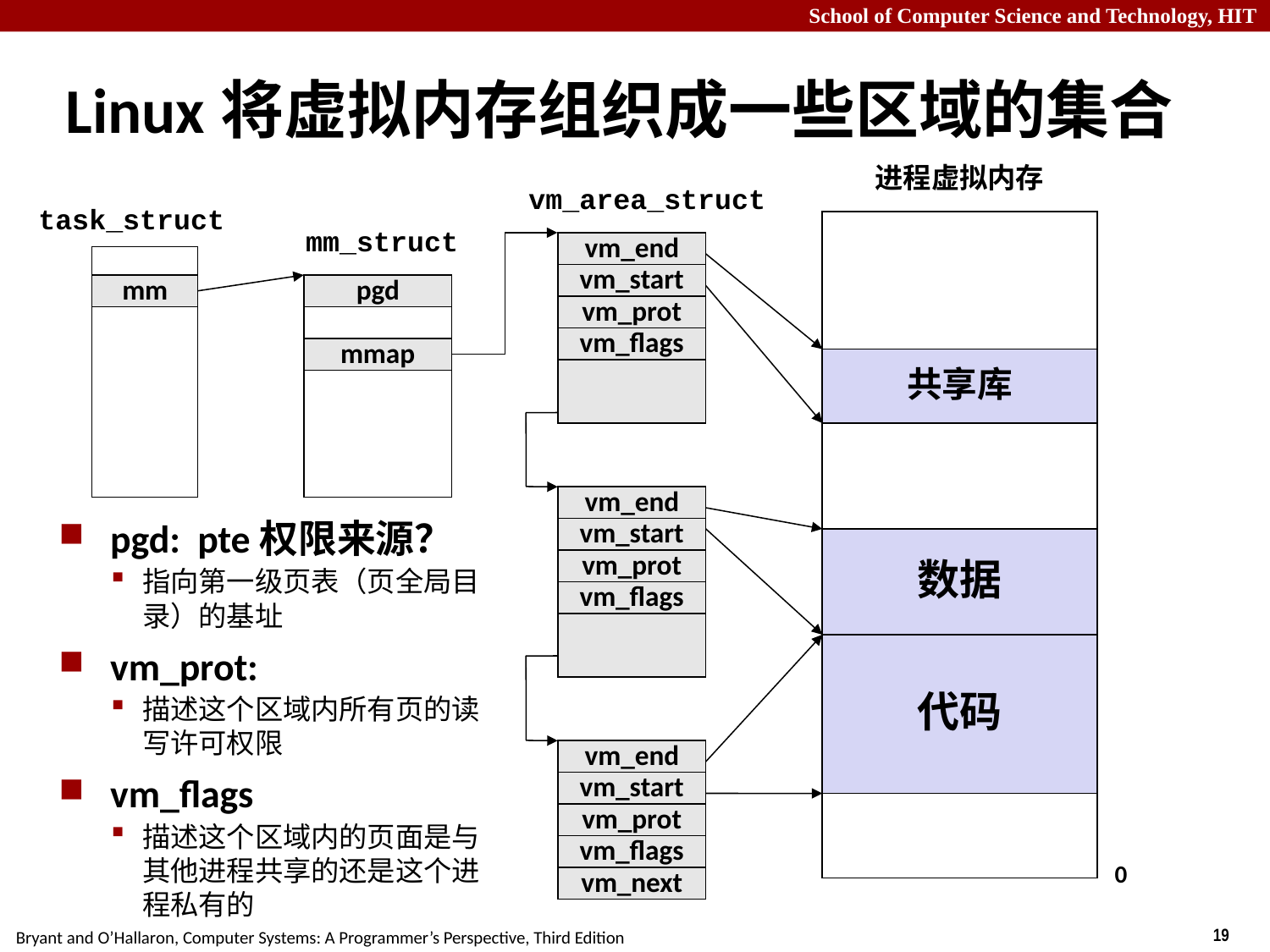

Linux将虚拟内存组织成一些区域的集合
进程虚拟内存
vm_area_struct
task_struct

mm_struct
vm_end

vm_start
mm
pgd

vm_prot
vm_flags
mmap
共享库
vm_next

vm_end

pgd:  pte权限来源？
指向第一级页表（页全局目录）的基址
vm_prot:
描述这个区域内所有页的读写许可权限
vm_flags
描述这个区域内的页面是与其他进程共享的还是这个进程私有的

vm_start

数据
vm_prot
vm_flags

代码
vm_next

vm_end

vm_start

vm_prot
vm_flags
0
vm_next